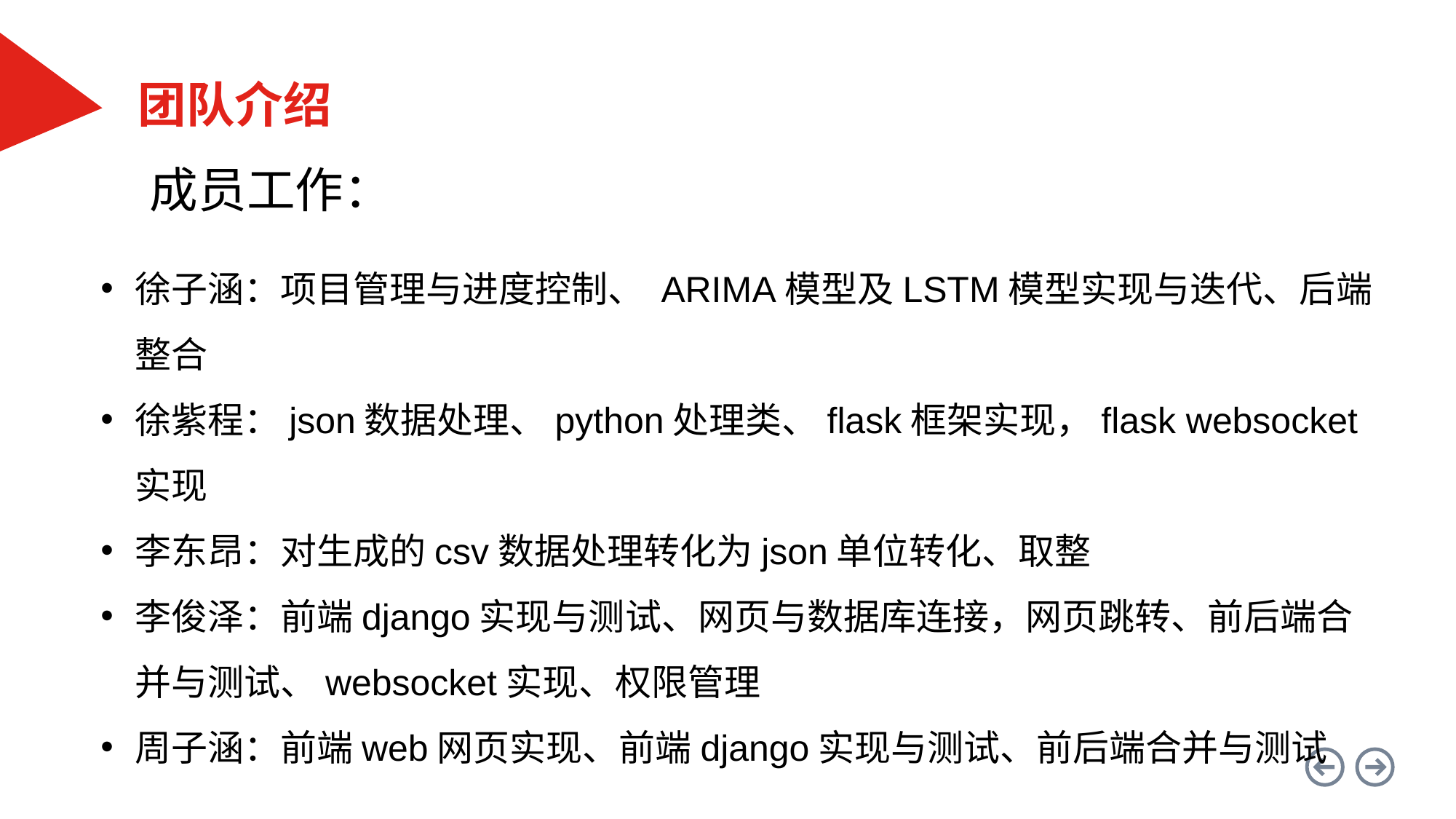

团队介绍
成员工作：
徐子涵：项目管理与进度控制、 ARIMA模型及LSTM模型实现与迭代、后端整合
徐紫程：json数据处理、python处理类、flask框架实现，flask websocket实现
李东昂：对生成的csv数据处理转化为json单位转化、取整
李俊泽：前端django实现与测试、网页与数据库连接，网页跳转、前后端合并与测试、websocket实现、权限管理
周子涵：前端web网页实现、前端django实现与测试、前后端合并与测试